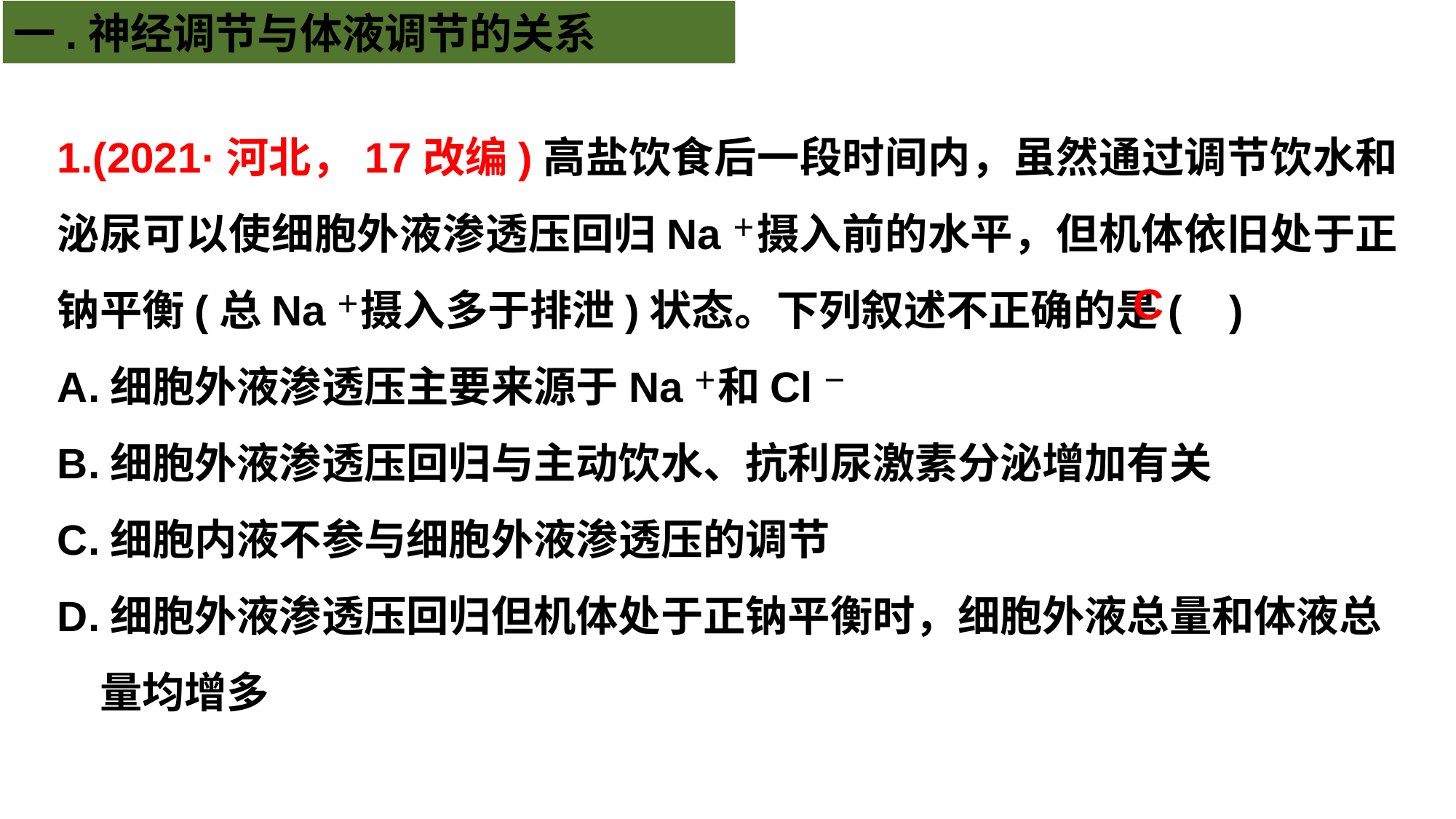

一.神经调节与体液调节的关系
1.(2021·河北，17改编)高盐饮食后一段时间内，虽然通过调节饮水和泌尿可以使细胞外液渗透压回归Na＋摄入前的水平，但机体依旧处于正钠平衡(总Na＋摄入多于排泄)状态。下列叙述不正确的是(    )
A.细胞外液渗透压主要来源于Na＋和Cl－
B.细胞外液渗透压回归与主动饮水、抗利尿激素分泌增加有关
C.细胞内液不参与细胞外液渗透压的调节
D.细胞外液渗透压回归但机体处于正钠平衡时，细胞外液总量和体液总
　量均增多
C